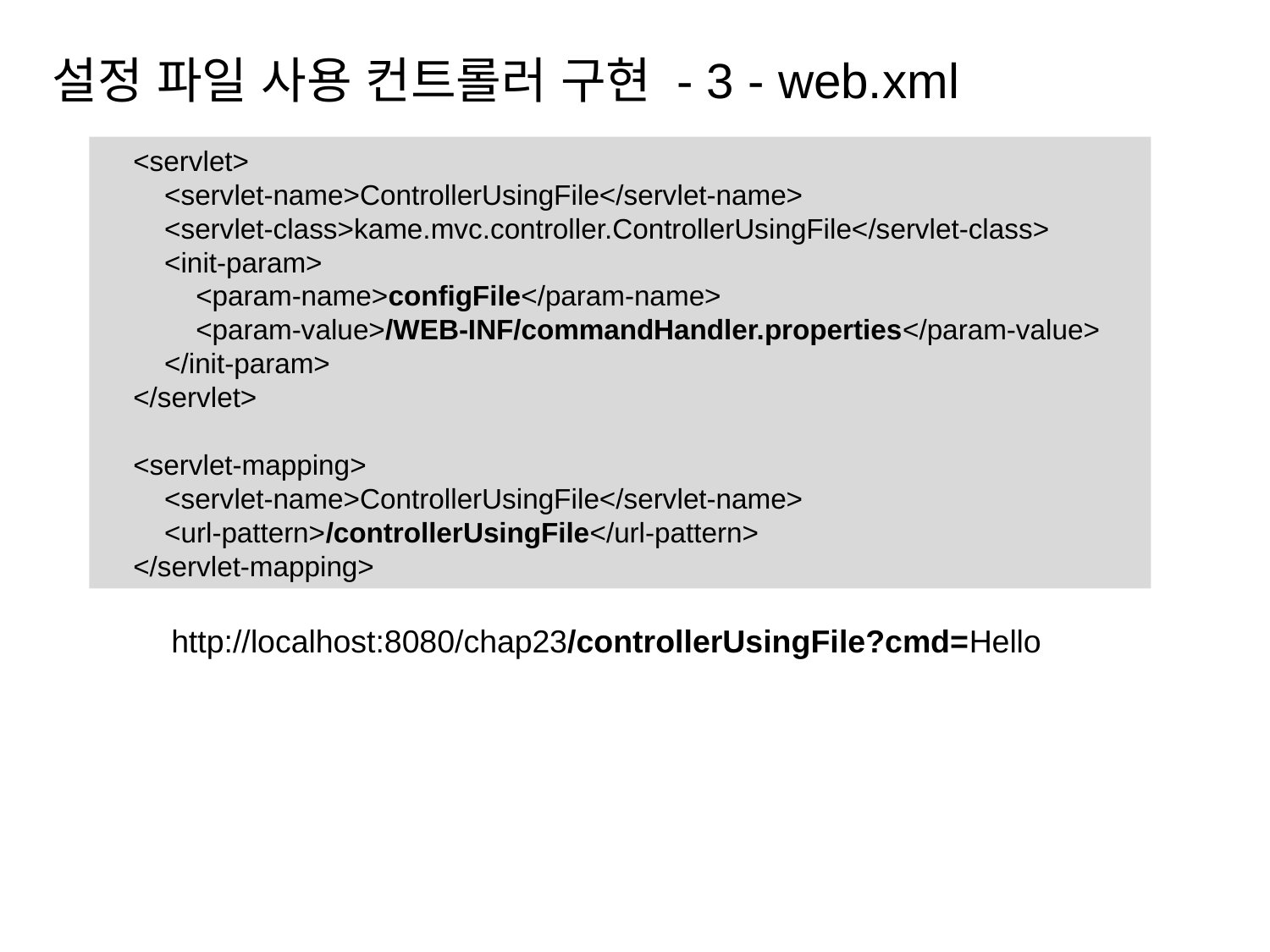

# 설정 파일 사용 컨트롤러 구현 - 3 - web.xml
    <servlet>
        <servlet-name>ControllerUsingFile</servlet-name>
        <servlet-class>kame.mvc.controller.ControllerUsingFile</servlet-class>
        <init-param>
            <param-name>configFile</param-name>
            <param-value>/WEB-INF/commandHandler.properties</param-value>
        </init-param>
    </servlet>

    <servlet-mapping>
        <servlet-name>ControllerUsingFile</servlet-name>
        <url-pattern>/controllerUsingFile</url-pattern>
    </servlet-mapping>
http://localhost:8080/chap23/controllerUsingFile?cmd=Hello